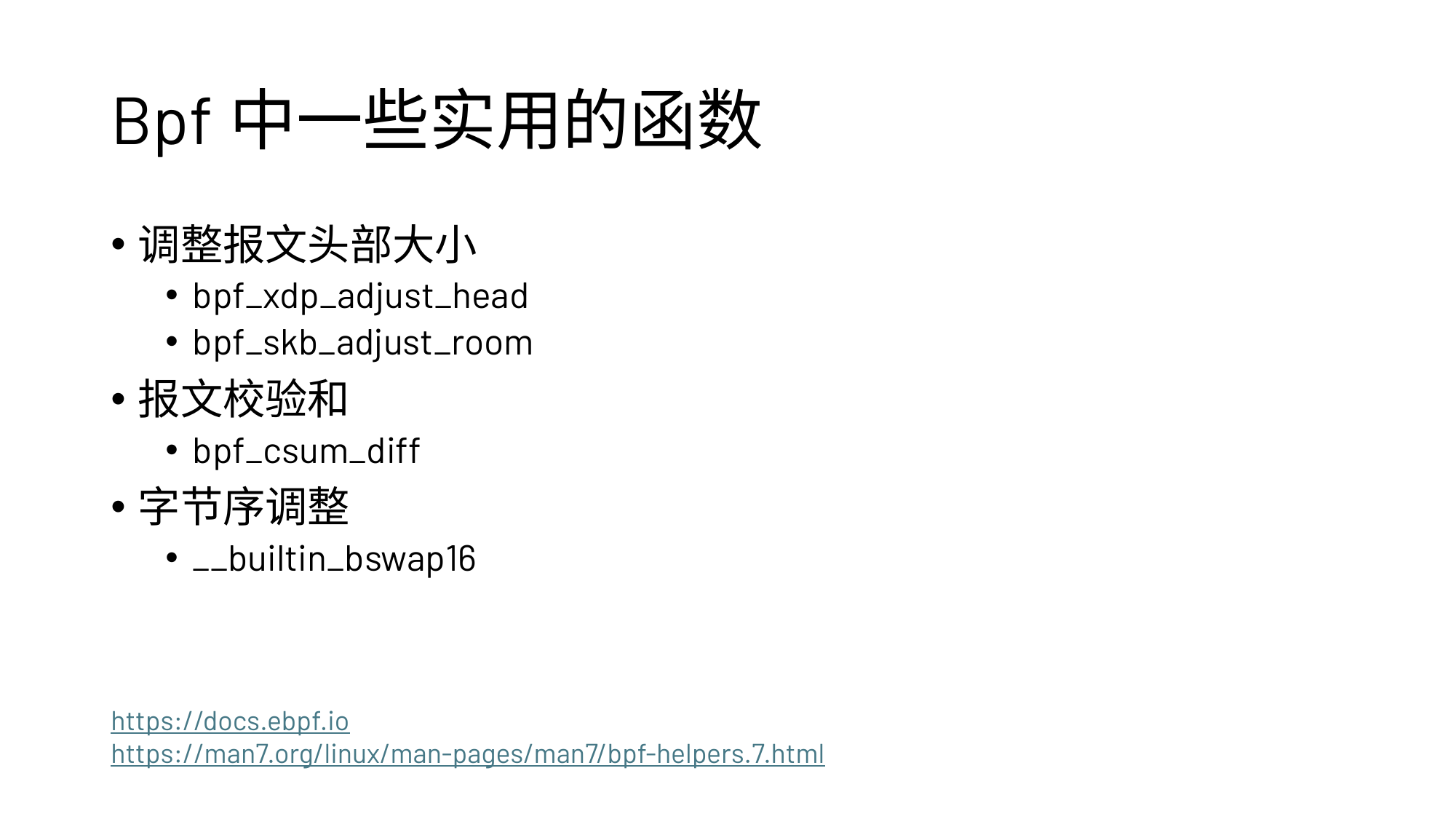

# Bpf中一些实用的函数
调整报文头部大小
bpf_xdp_adjust_head
bpf_skb_adjust_room
报文校验和
bpf_csum_diff
字节序调整
__builtin_bswap16

https://docs.ebpf.io
https://man7.org/linux/man-pages/man7/bpf-helpers.7.html